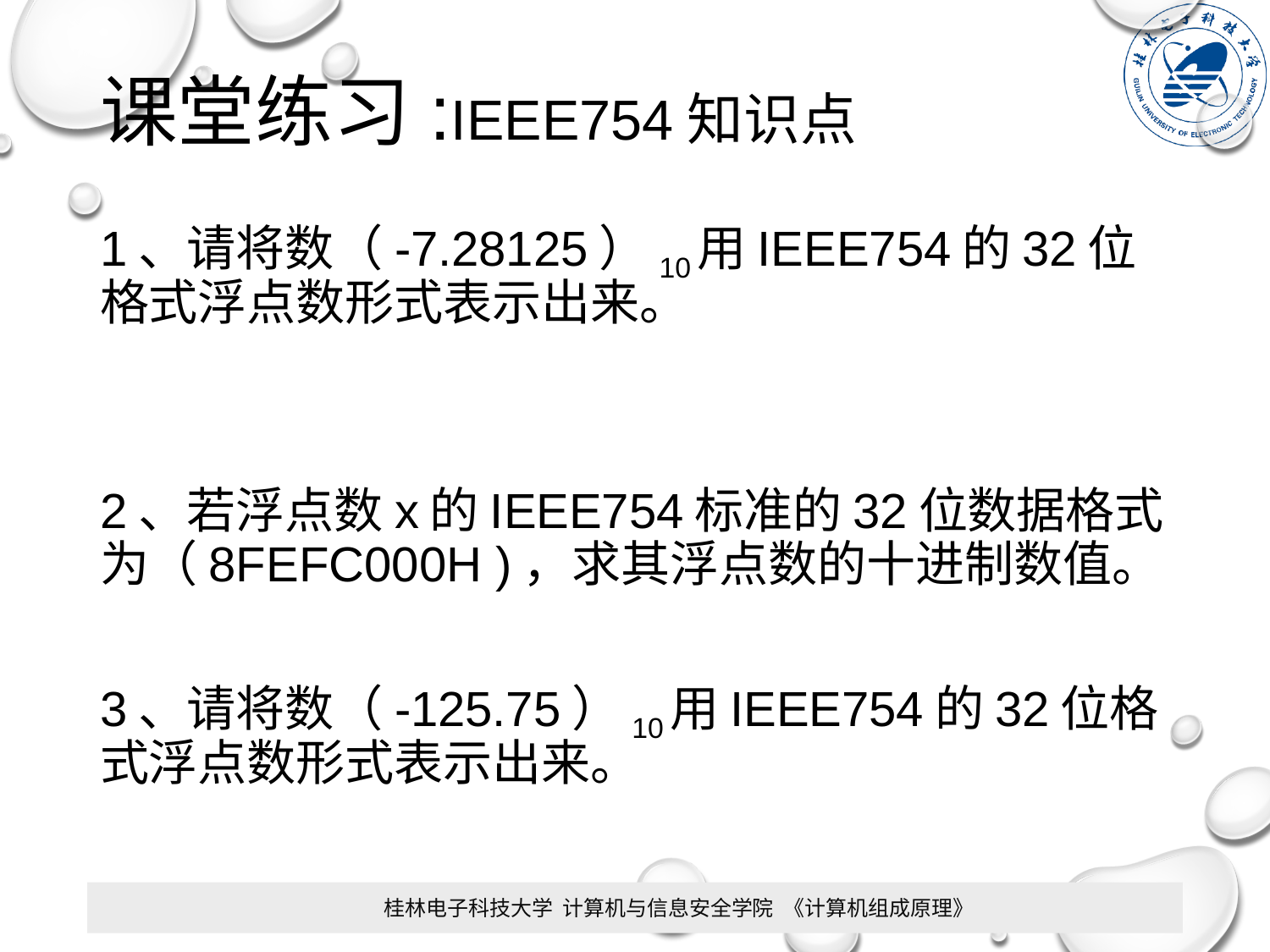

# 课堂练习:IEEE754知识点
1、请将数（-7.28125）10用IEEE754的32位格式浮点数形式表示出来。

2、若浮点数x的IEEE754标准的32位数据格式为（8FEFC000H )，求其浮点数的十进制数值。

3、请将数（-125.75）10用IEEE754的32位格式浮点数形式表示出来。
桂林电子科技大学  计算机与信息安全学院  《计算机组成原理》

10